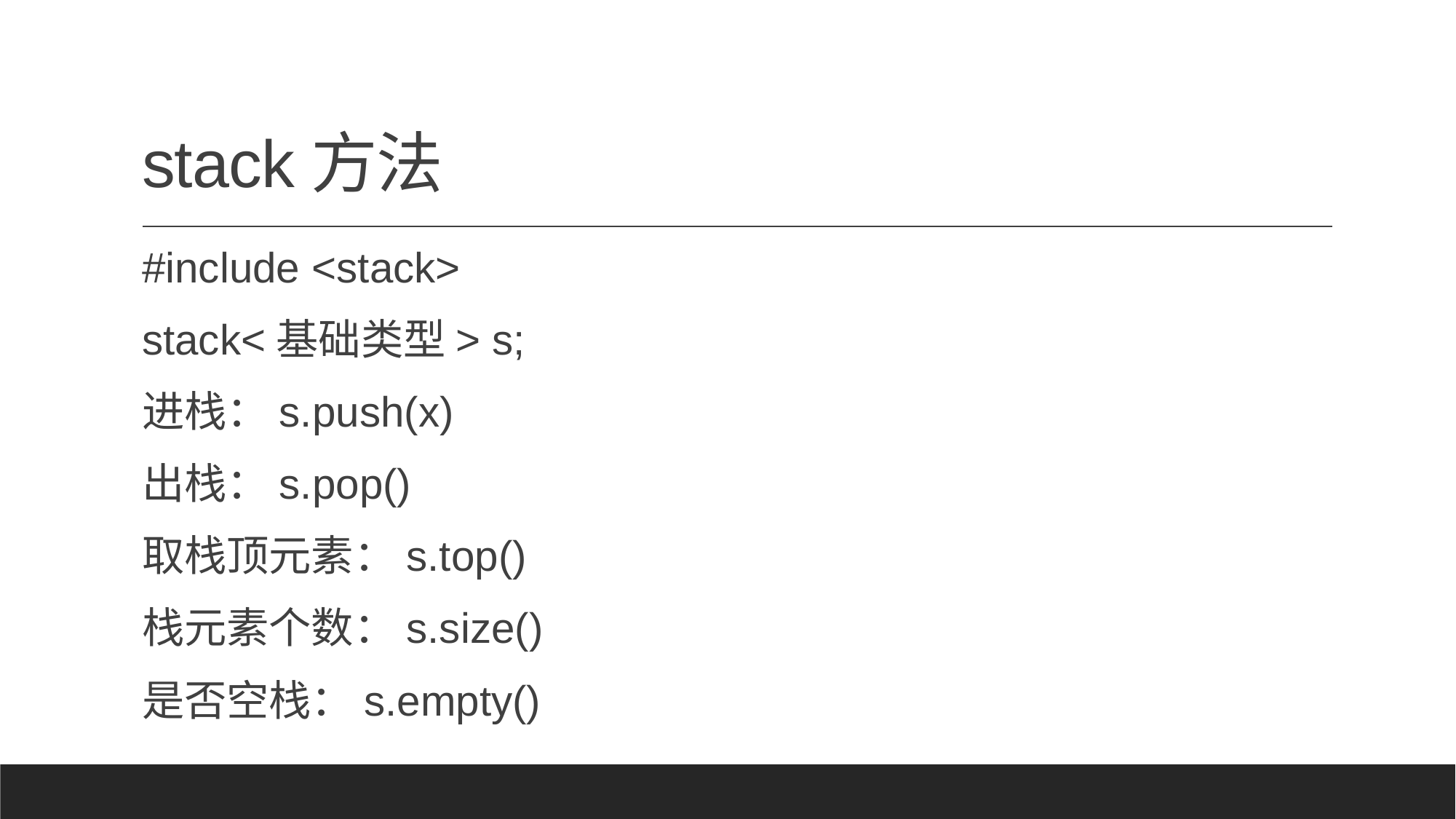

# stack方法
#include <stack>
stack<基础类型> s;
进栈：s.push(x)
出栈：s.pop()
取栈顶元素：s.top()
栈元素个数：s.size()
是否空栈：s.empty()